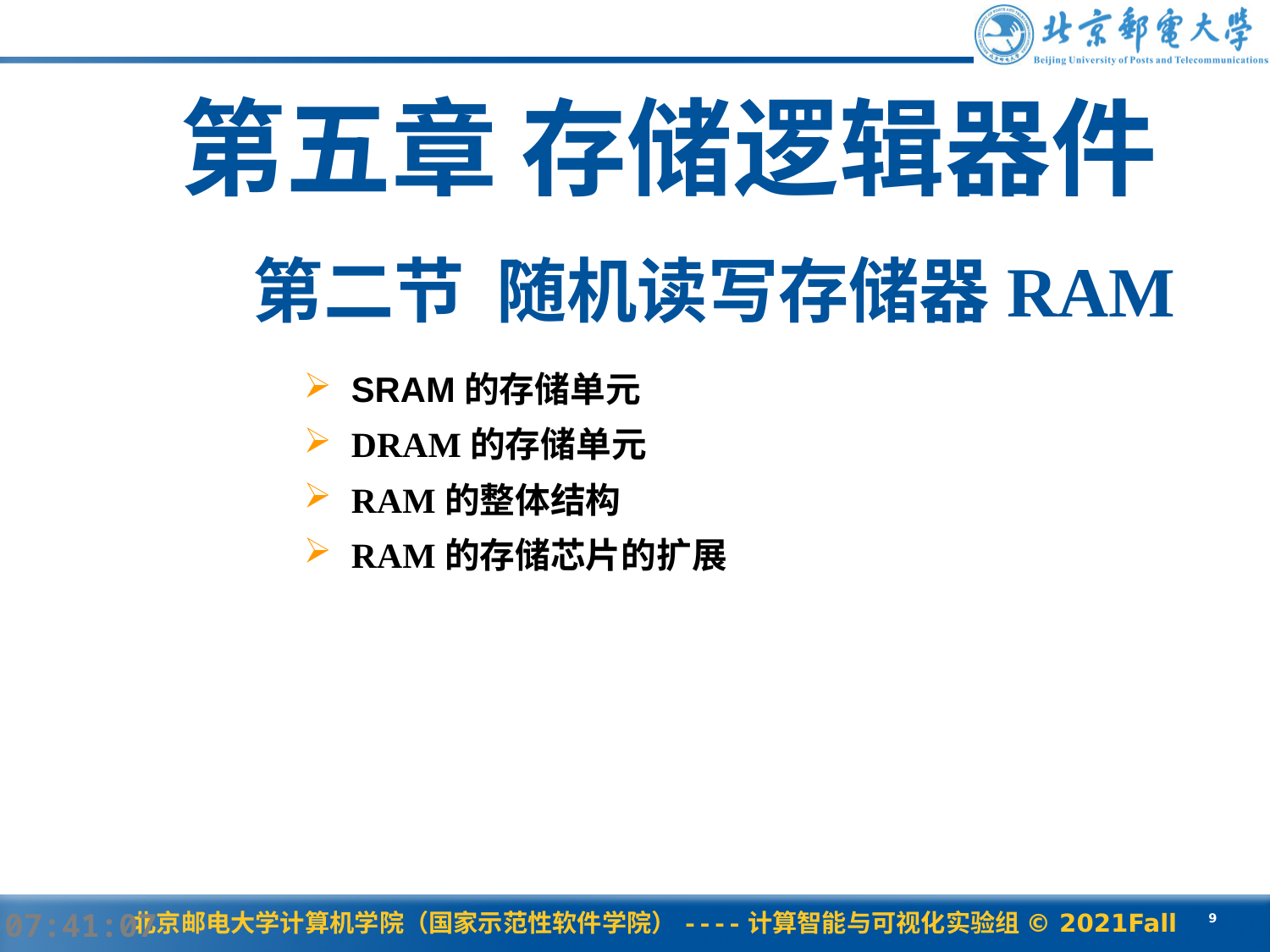

第五章 存储逻辑器件
# 第二节  随机读写存储器RAM
SRAM的存储单元
DRAM的存储单元
RAM的整体结构
RAM的存储芯片的扩展